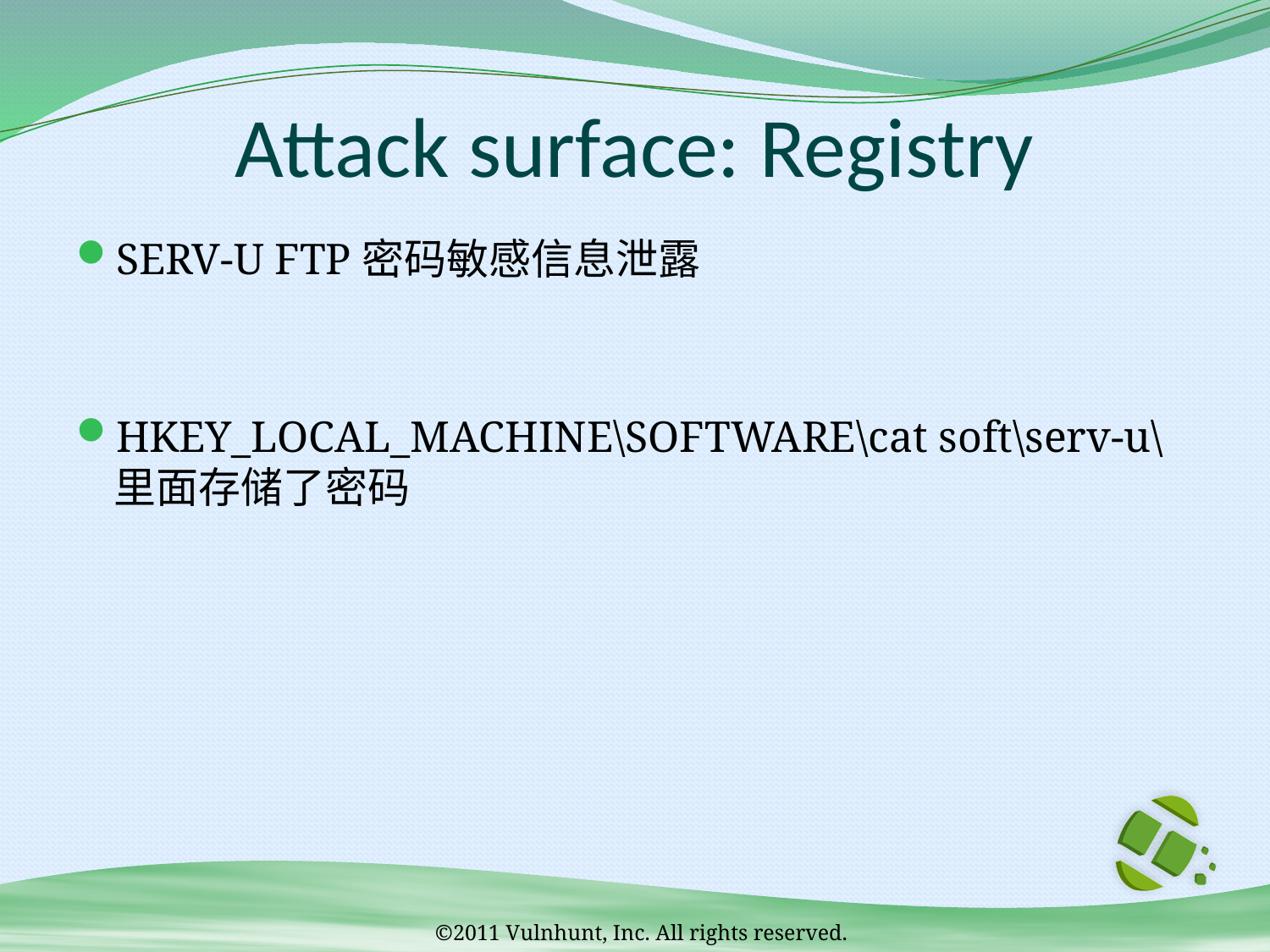

# Attack surface: Registry
SERV-U FTP密码敏感信息泄露

HKEY_LOCAL_MACHINE\SOFTWARE\cat soft\serv-u\ 里面存储了密码